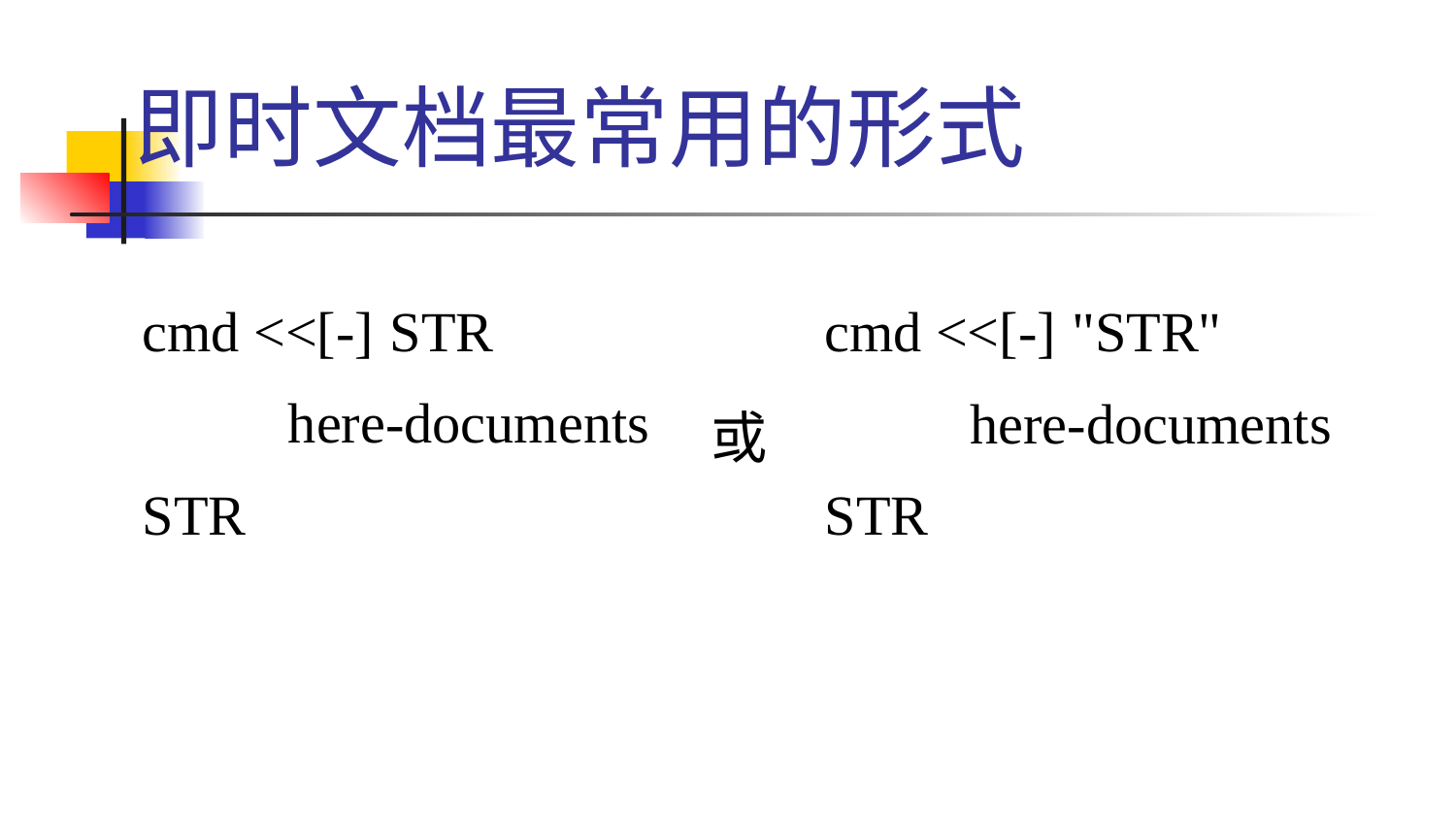

# 即时文档最常用的形式

| cmd <<[-] STR |  | cmd <<[-] "STR" |
| --- | --- | --- |
| here-documents | 或 | here-documents |
| STR |  | STR |